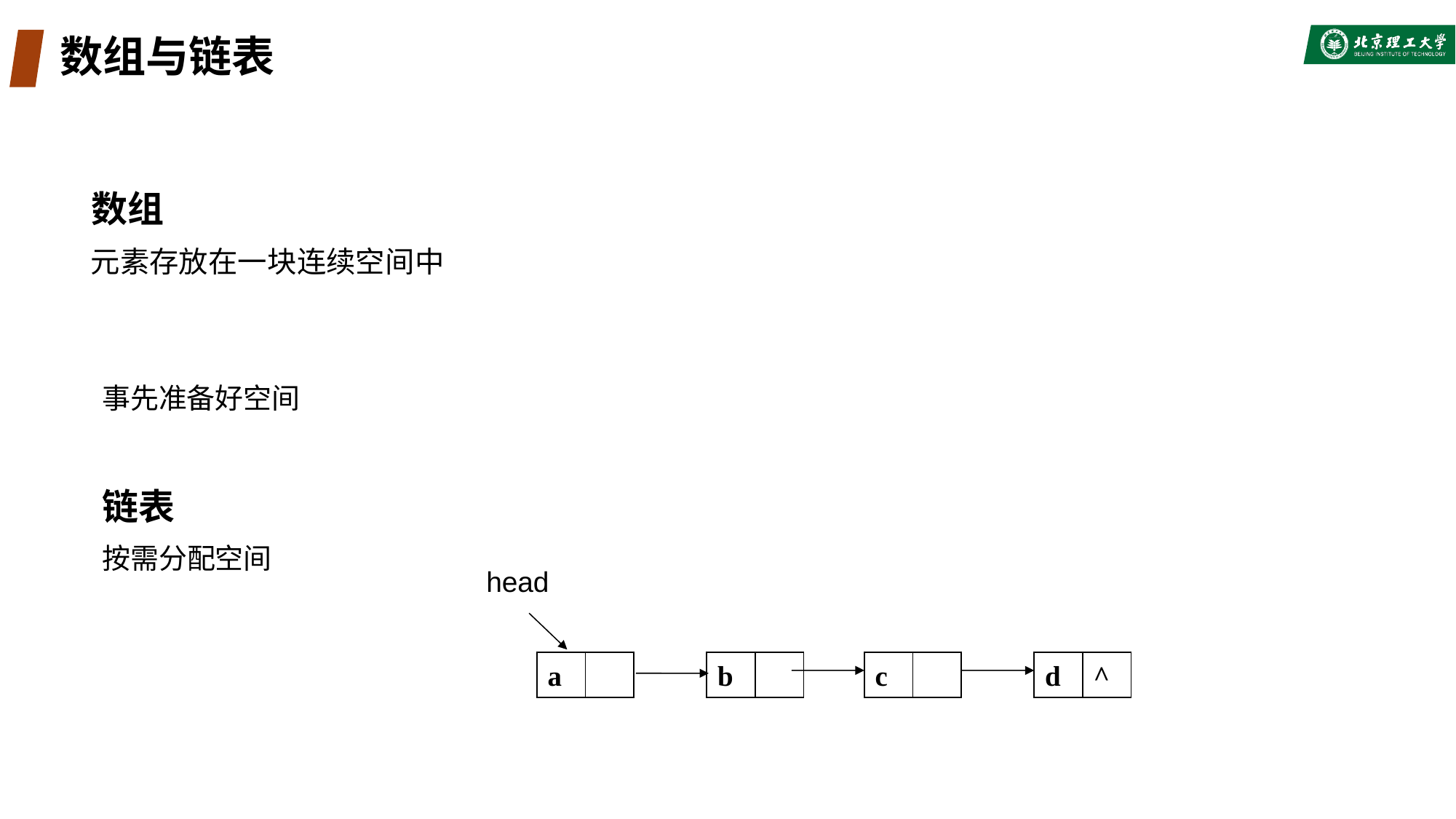

# 数组与链表
数组
元素存放在一块连续空间中
| a[0] | a[1] | …… | a[n-2] | a[n-i] |
| --- | --- | --- | --- | --- |
事先准备好空间
链表
按需分配空间
head

a

b

c

d
^